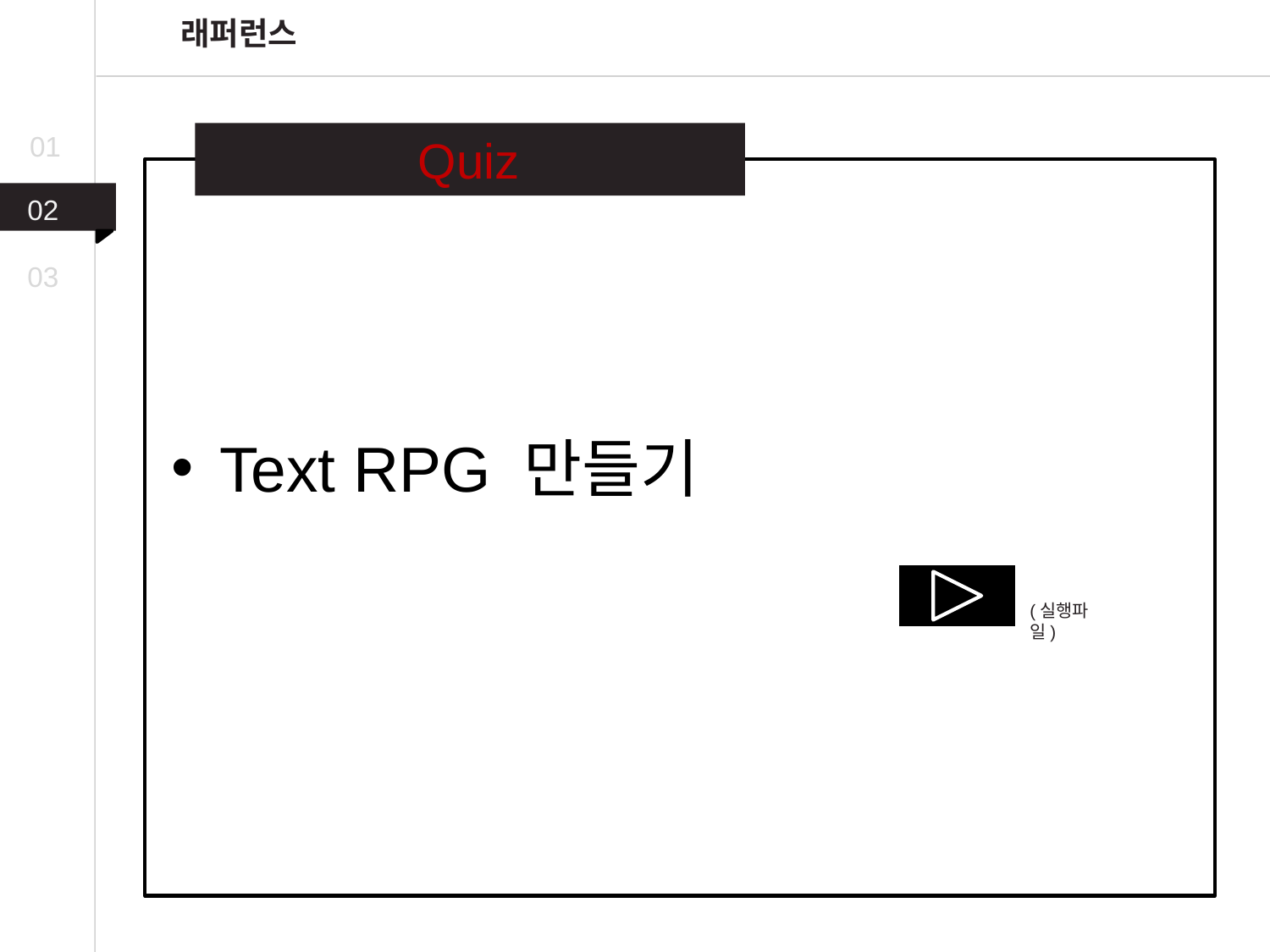

래퍼런스
01
Quiz

02

03
Text RPG 만들기

(실행파일)